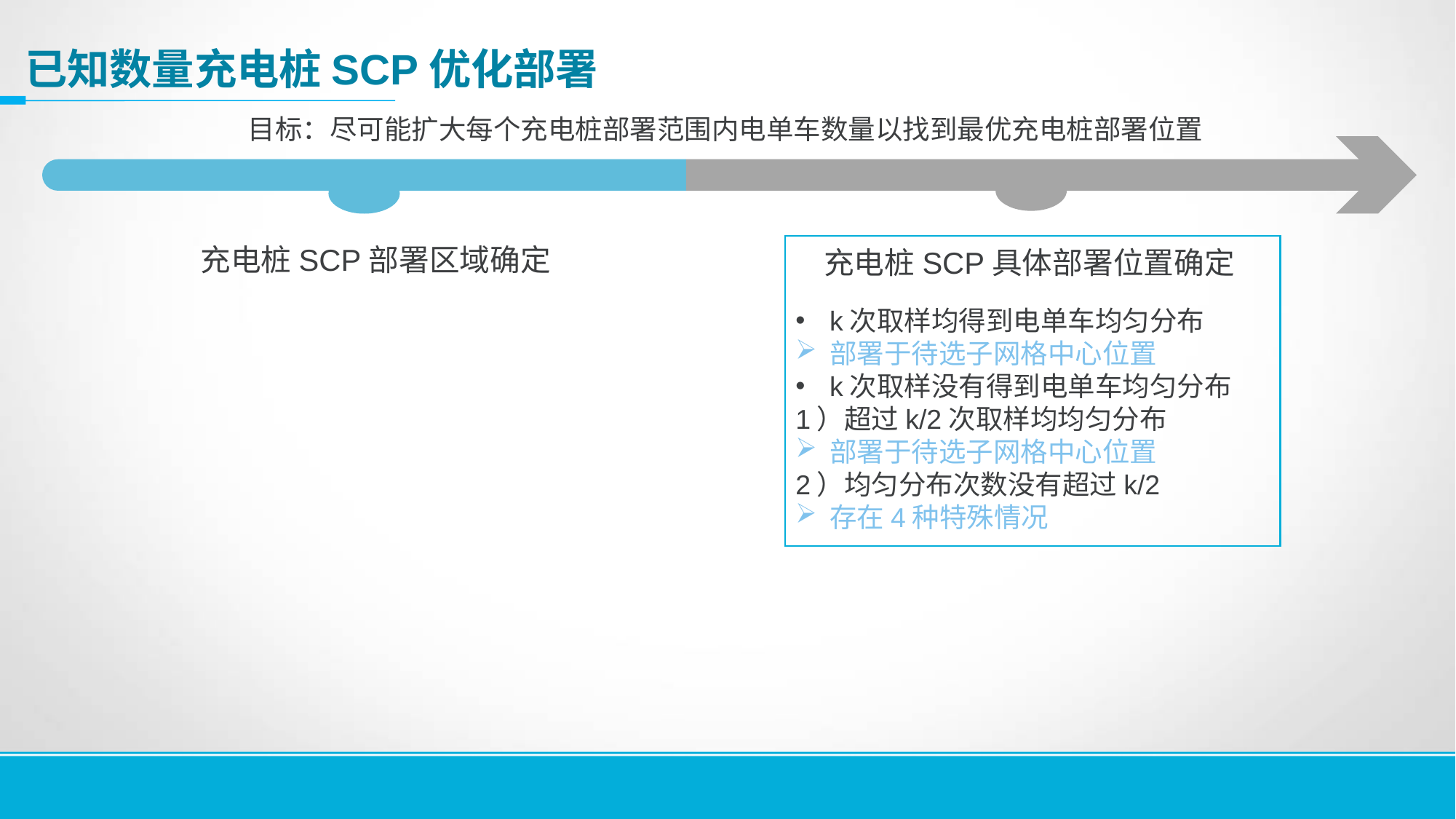

已知数量充电桩SCP优化部署
目标：尽可能扩大每个充电桩部署范围内电单车数量以找到最优充电桩部署位置

充电桩SCP部署区域确定

充电桩SCP具体部署位置确定
k次取样均得到电单车均匀分布
部署于待选子网格中心位置
k次取样没有得到电单车均匀分布
1）超过k/2次取样均均匀分布
部署于待选子网格中心位置
2）均匀分布次数没有超过k/2
存在4种特殊情况